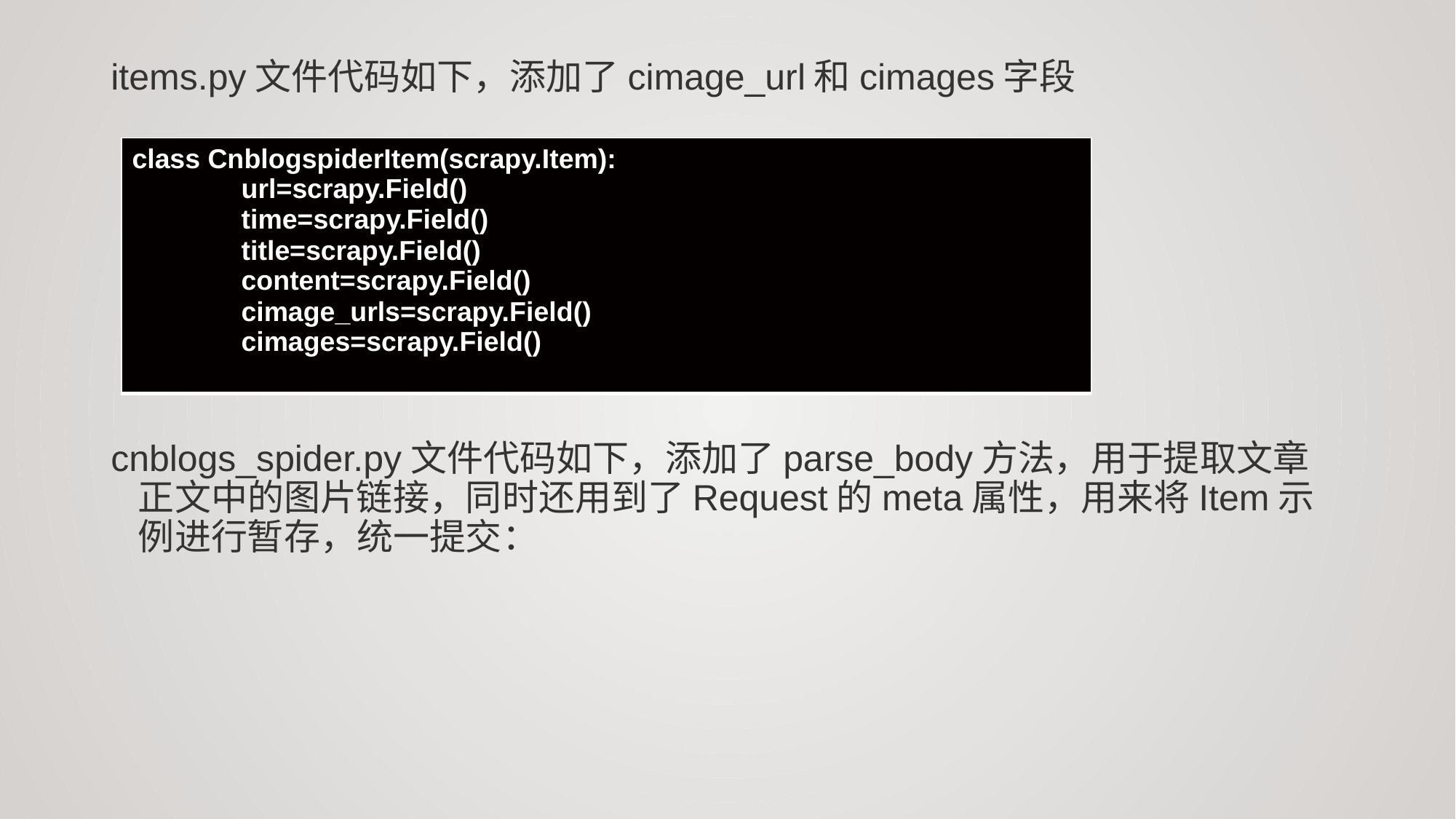

items.py文件代码如下，添加了cimage_url和cimages字段

cnblogs_spider.py文件代码如下，添加了parse_body方法，用于提取文章正文中的图片链接，同时还用到了Request的meta属性，用来将Item示例进行暂存，统一提交：
| class CnblogspiderItem(scrapy.Item): url=scrapy.Field() time=scrapy.Field() title=scrapy.Field() content=scrapy.Field() cimage\_urls=scrapy.Field() cimages=scrapy.Field() |
| --- |